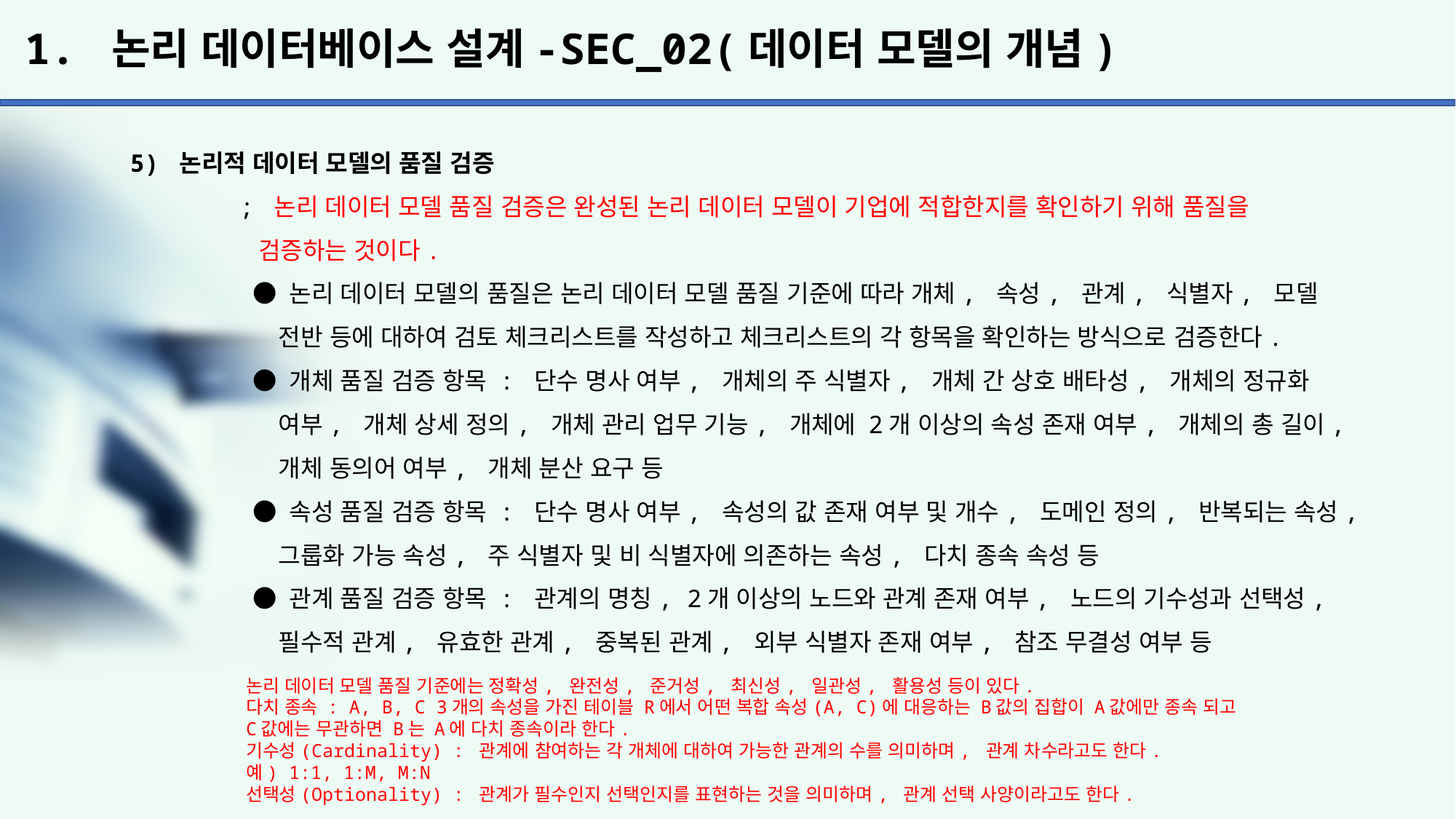

# 1. 논리 데이터베이스 설계-SEC_02(데이터 모델의 개념)
5) 논리적 데이터 모델의 품질 검증
	; 논리 데이터 모델 품질 검증은 완성된 논리 데이터 모델이 기업에 적합한지를 확인하기 위해 품질을
	  검증하는 것이다.
	  ● 논리 데이터 모델의 품질은 논리 데이터 모델 품질 기준에 따라 개체, 속성, 관계, 식별자, 모델
	     전반 등에 대하여 검토 체크리스트를 작성하고 체크리스트의 각 항목을 확인하는 방식으로 검증한다.
	  ● 개체 품질 검증 항목 : 단수 명사 여부, 개체의 주 식별자, 개체 간 상호 배타성, 개체의 정규화
	     여부, 개체 상세 정의, 개체 관리 업무 기능, 개체에 2개 이상의 속성 존재 여부, 개체의 총 길이,
	     개체 동의어 여부, 개체 분산 요구 등
	  ● 속성 품질 검증 항목 : 단수 명사 여부, 속성의 값 존재 여부 및 개수, 도메인 정의, 반복되는 속성,
	     그룹화 가능 속성, 주 식별자 및 비 식별자에 의존하는 속성, 다치 종속 속성 등
	  ● 관계 품질 검증 항목 : 관계의 명칭, 2개 이상의 노드와 관계 존재 여부, 노드의 기수성과 선택성,
	     필수적 관계, 유효한 관계, 중복된 관계, 외부 식별자 존재 여부, 참조 무결성 여부 등
논리 데이터 모델 품질 기준에는 정확성, 완전성, 준거성, 최신성, 일관성, 활용성 등이 있다.
다치 종속 : A, B, C 3개의 속성을 가진 테이블 R에서 어떤 복합 속성(A, C)에 대응하는 B값의 집합이 A값에만 종속 되고 C값에는 무관하면 B는 A에 다치 종속이라 한다.
기수성(Cardinality) : 관계에 참여하는 각 개체에 대하여 가능한 관계의 수를 의미하며, 관계 차수라고도 한다.
예) 1:1, 1:M, M:N
선택성(Optionality) : 관계가 필수인지 선택인지를 표현하는 것을 의미하며, 관계 선택 사양이라고도 한다.